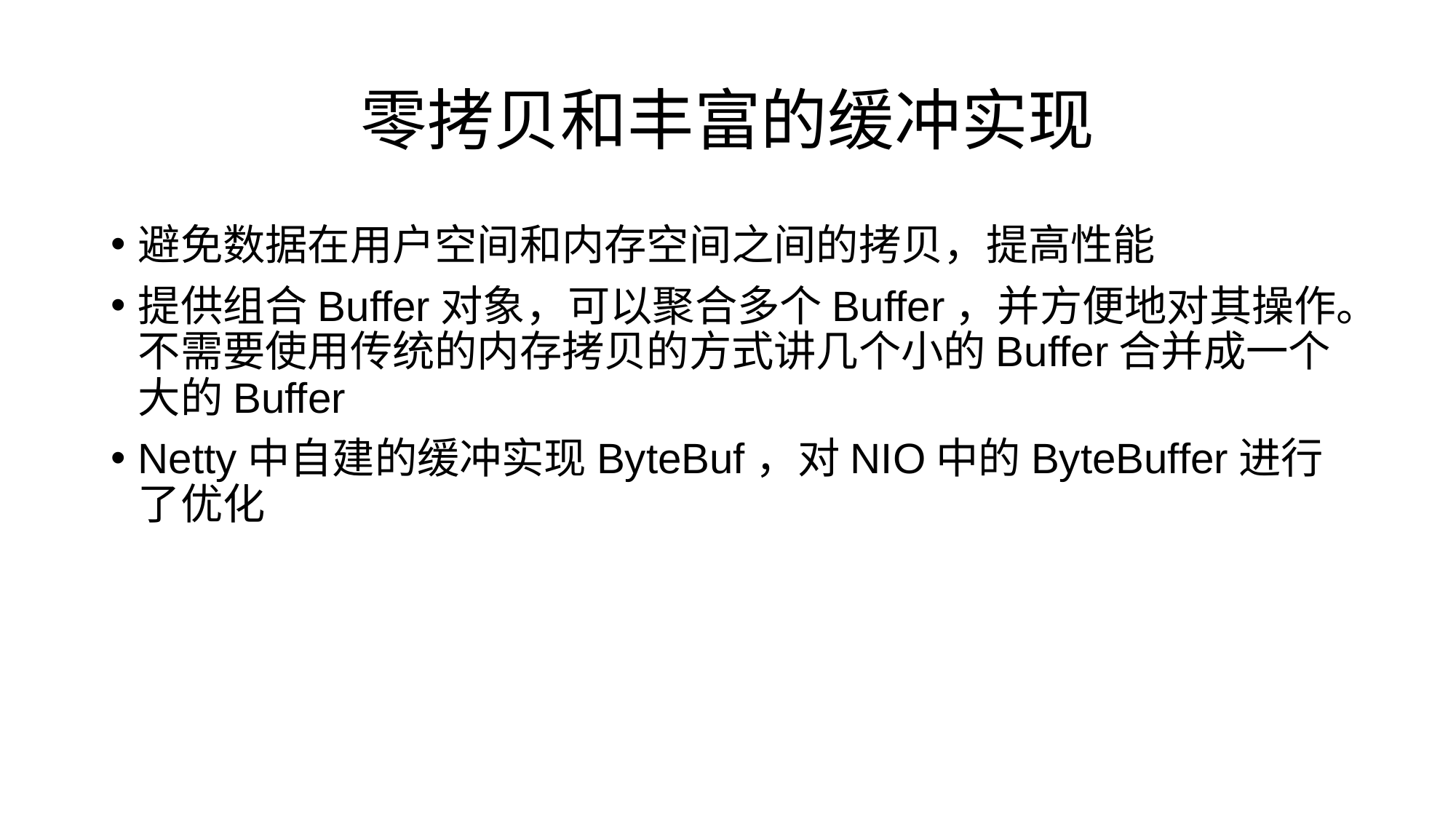

# 零拷贝和丰富的缓冲实现
避免数据在用户空间和内存空间之间的拷贝，提高性能
提供组合Buffer对象，可以聚合多个Buffer，并方便地对其操作。不需要使用传统的内存拷贝的方式讲几个小的Buffer合并成一个大的Buffer
Netty中自建的缓冲实现ByteBuf，对NIO中的ByteBuffer进行了优化